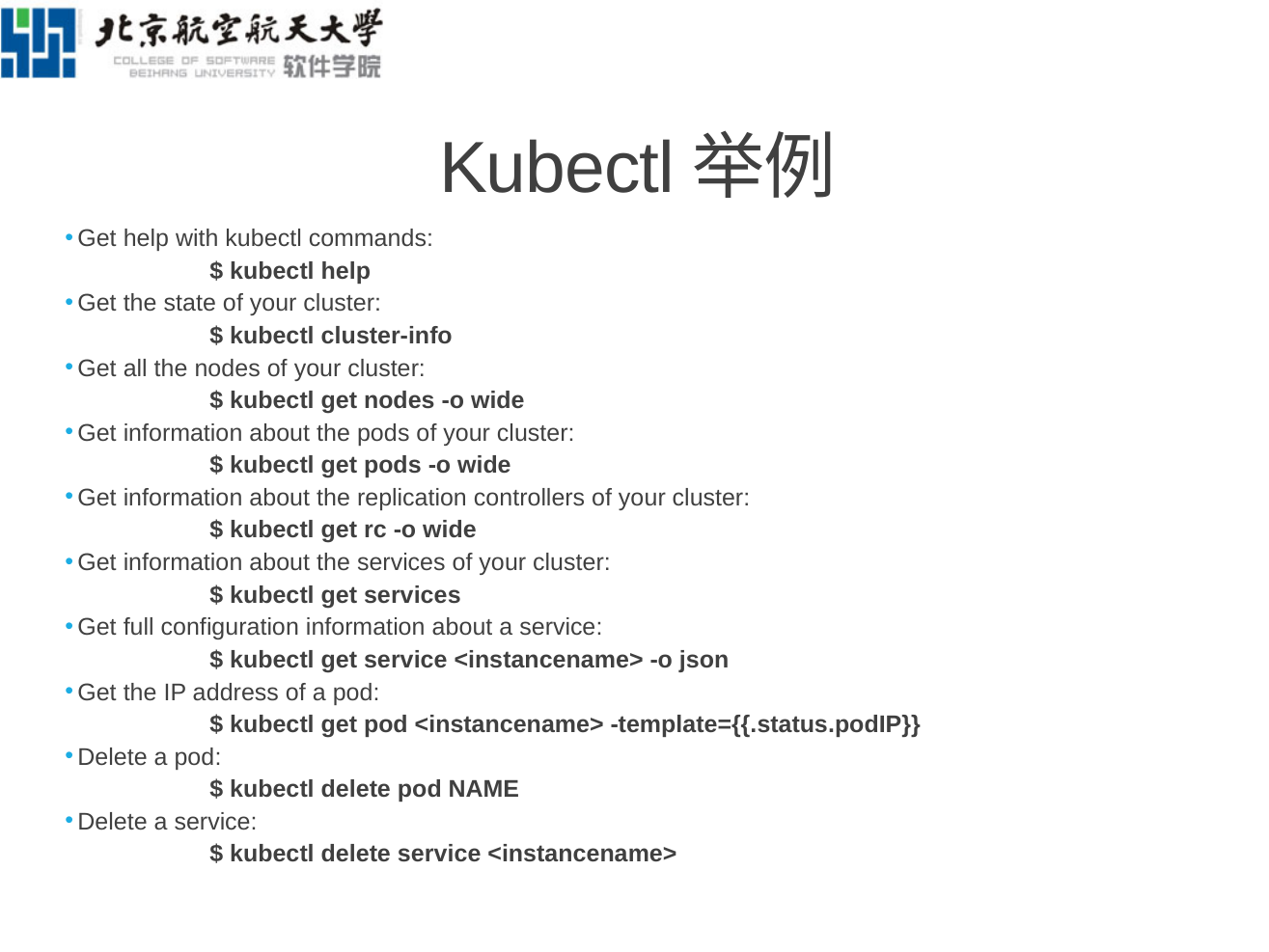

# Kubectl举例
Get help with kubectl commands:
	$ kubectl help
Get the state of your cluster:
	$ kubectl cluster-info
Get all the nodes of your cluster:
	$ kubectl get nodes -o wide
Get information about the pods of your cluster:
	$ kubectl get pods -o wide
Get information about the replication controllers of your cluster:
	$ kubectl get rc -o wide
Get information about the services of your cluster:
	$ kubectl get services
Get full configuration information about a service:
	$ kubectl get service <instancename> -o json
Get the IP address of a pod:
	$ kubectl get pod <instancename> -template={{.status.podIP}}
Delete a pod:
	$ kubectl delete pod NAME
Delete a service:
	$ kubectl delete service <instancename>